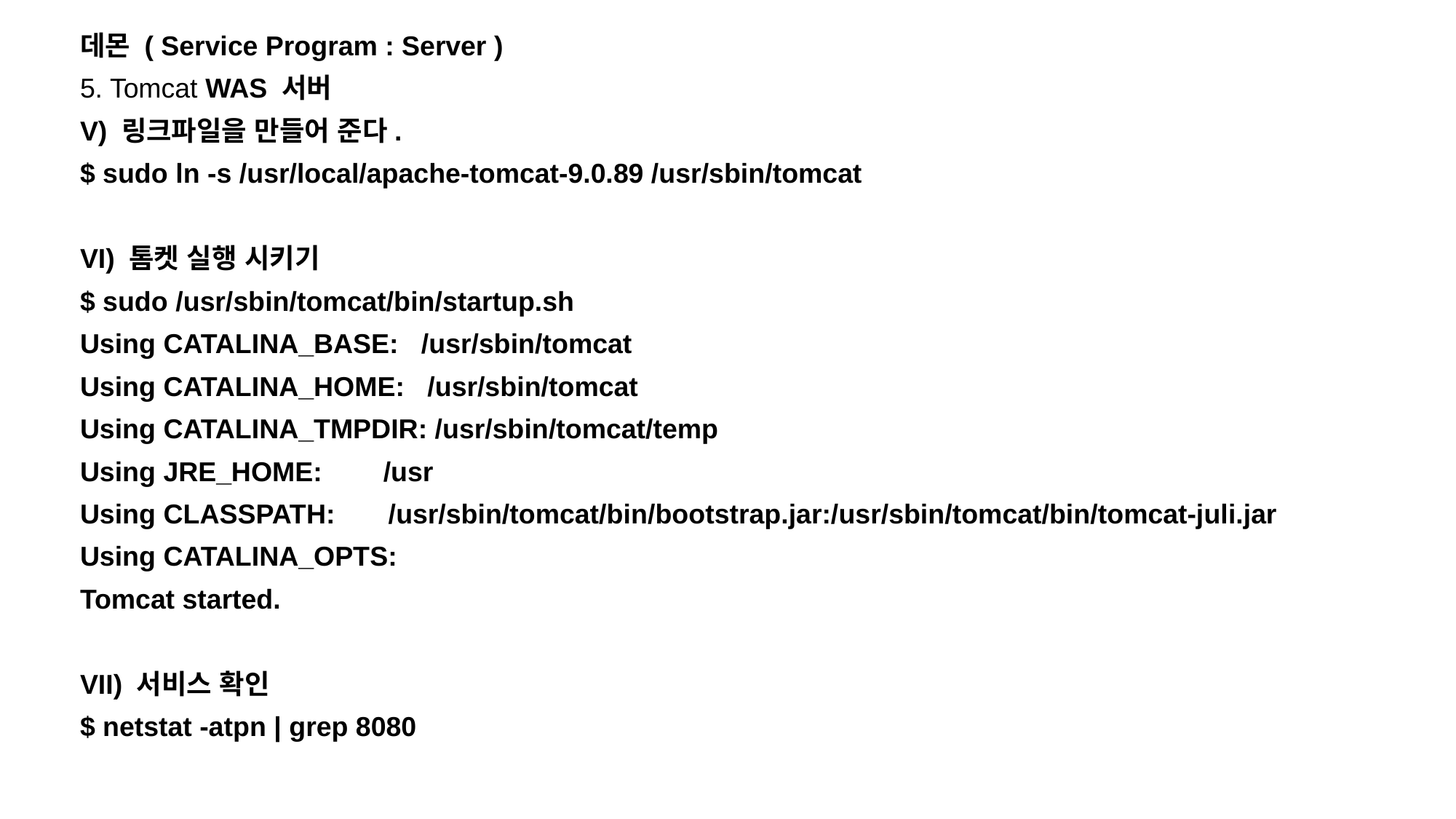

데몬 ( Service Program : Server )
5. Tomcat WAS 서버
V) 링크파일을 만들어 준다.
$ sudo ln -s /usr/local/apache-tomcat-9.0.89 /usr/sbin/tomcat

VI) 톰켓 실행 시키기
$ sudo /usr/sbin/tomcat/bin/startup.sh
Using CATALINA_BASE:   /usr/sbin/tomcat
Using CATALINA_HOME:   /usr/sbin/tomcat
Using CATALINA_TMPDIR: /usr/sbin/tomcat/temp
Using JRE_HOME:        /usr
Using CLASSPATH:       /usr/sbin/tomcat/bin/bootstrap.jar:/usr/sbin/tomcat/bin/tomcat-juli.jar
Using CATALINA_OPTS:
Tomcat started.

VII) 서비스 확인
$ netstat -atpn | grep 8080